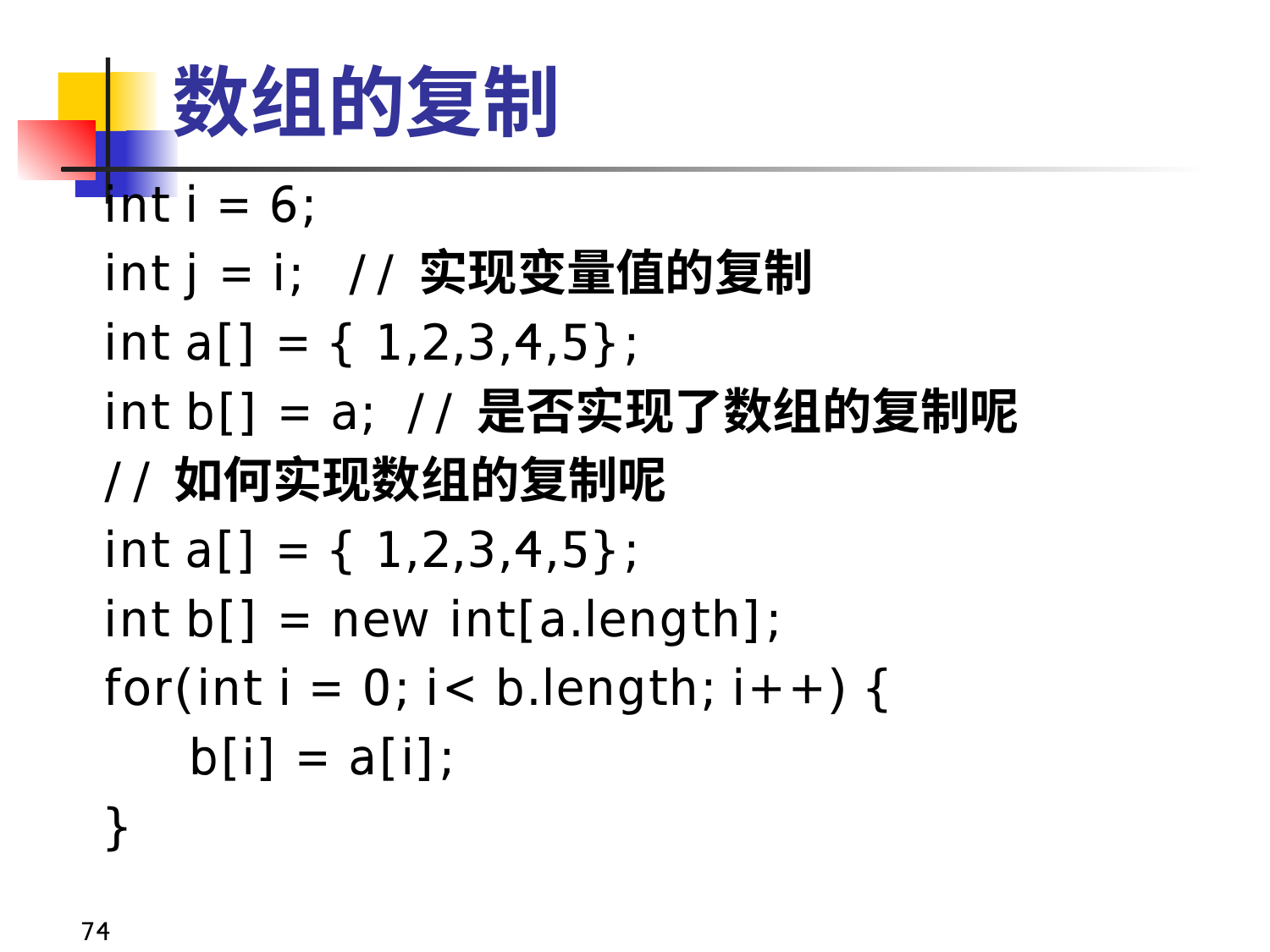

# 数组的复制
int i = 6;
int j = i;   //实现变量值的复制
int a[] = { 1,2,3,4,5};
int b[] = a;  //是否实现了数组的复制呢
//如何实现数组的复制呢
int a[] = { 1,2,3,4,5};
int b[] = new int[a.length];
for(int i = 0; i< b.length; i++) {
	b[i] = a[i];
}
74